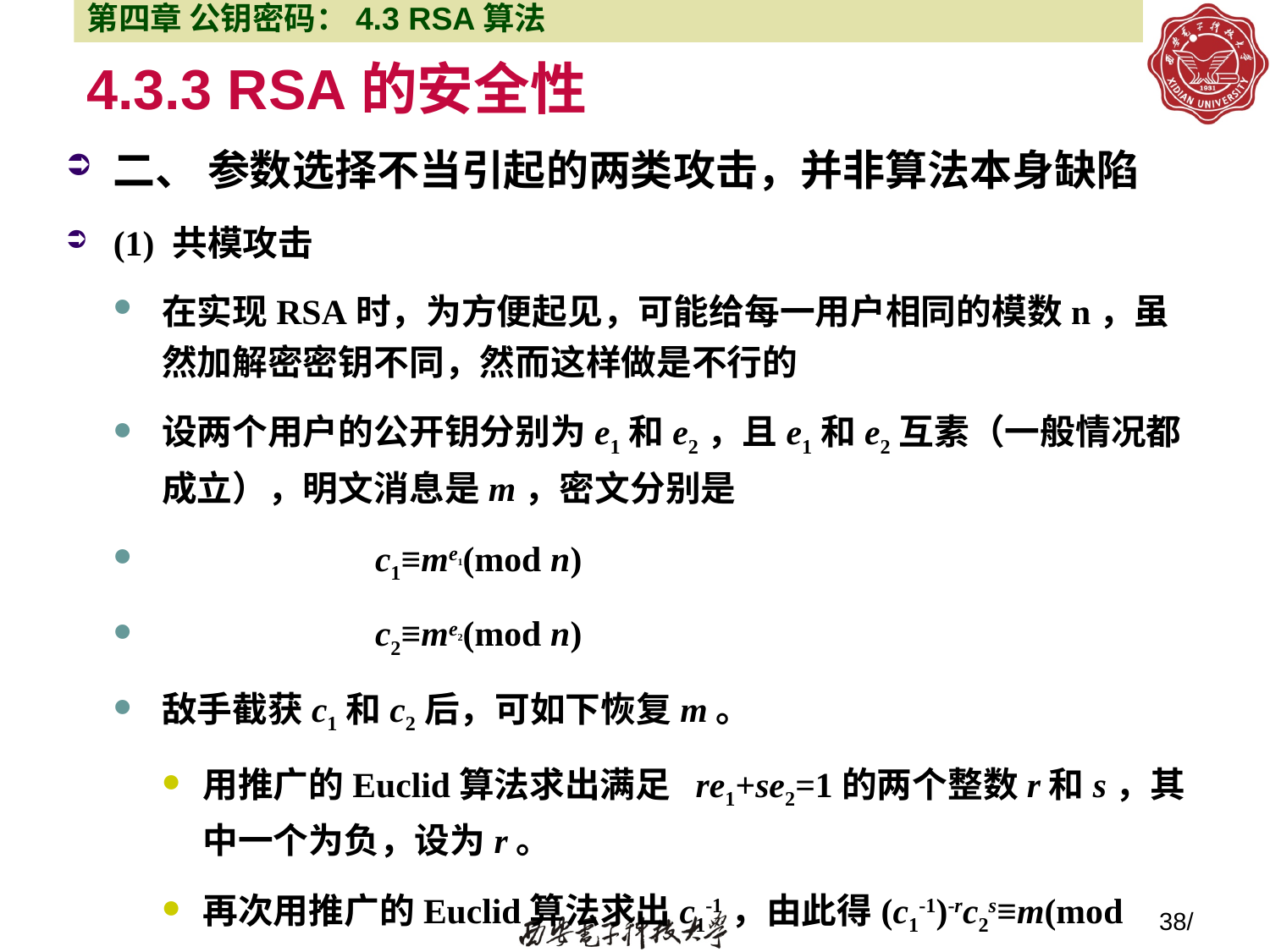

第四章 公钥密码：4.3 RSA算法
# 4.3.3 RSA的安全性
二、 参数选择不当引起的两类攻击，并非算法本身缺陷
(1) 共模攻击
在实现RSA时，为方便起见，可能给每一用户相同的模数n，虽然加解密密钥不同，然而这样做是不行的
设两个用户的公开钥分别为e1和e2，且e1和e2互素（一般情况都成立），明文消息是m，密文分别是
                        c1≡me1(mod n)
                        c2≡me2(mod n)
敌手截获c1和c2后，可如下恢复m。
用推广的Euclid算法求出满足  re1+se2=1的两个整数r和s，其中一个为负，设为r。
再次用推广的Euclid算法求出c1-1，由此得(c1-1)-rc2s≡m(mod n)。
38/